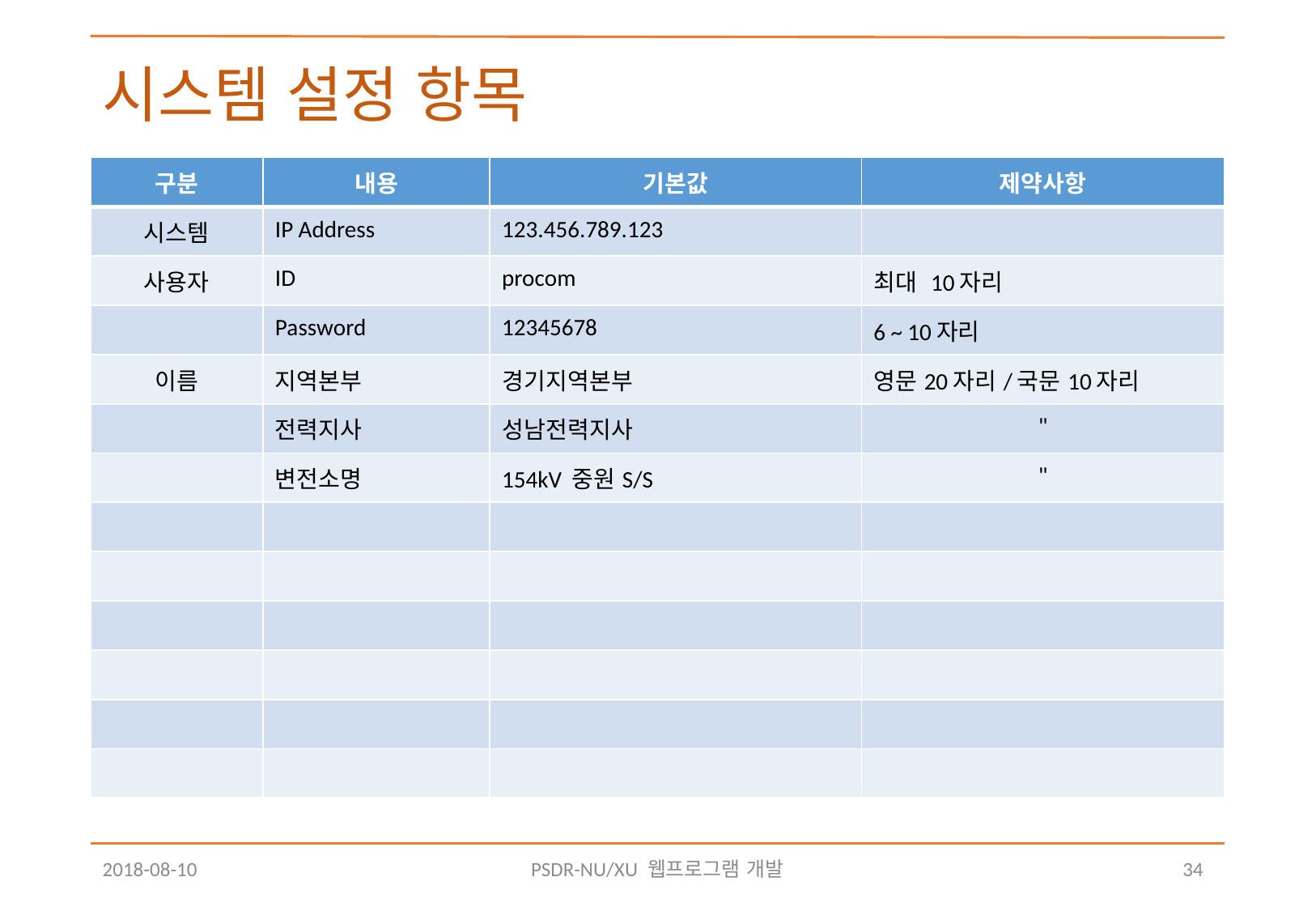

# 시스템 설정 항목
| 구분 | 내용 | 기본값 | 제약사항 |
| --- | --- | --- | --- |
| 시스템 | IP Address | 123.456.789.123 |  |
| 사용자 | ID | procom | 최대 10자리 |
|  | Password | 12345678 | 6 ~ 10자리 |
| 이름 | 지역본부 | 경기지역본부 | 영문20자리/국문10자리 |
|  | 전력지사 | 성남전력지사 | " |
|  | 변전소명 | 154kV 중원S/S | " |
|  |  |  |  |
|  |  |  |  |
|  |  |  |  |
|  |  |  |  |
|  |  |  |  |
|  |  |  |  |
2018-08-10
PSDR-NU/XU 웹프로그램 개발
34